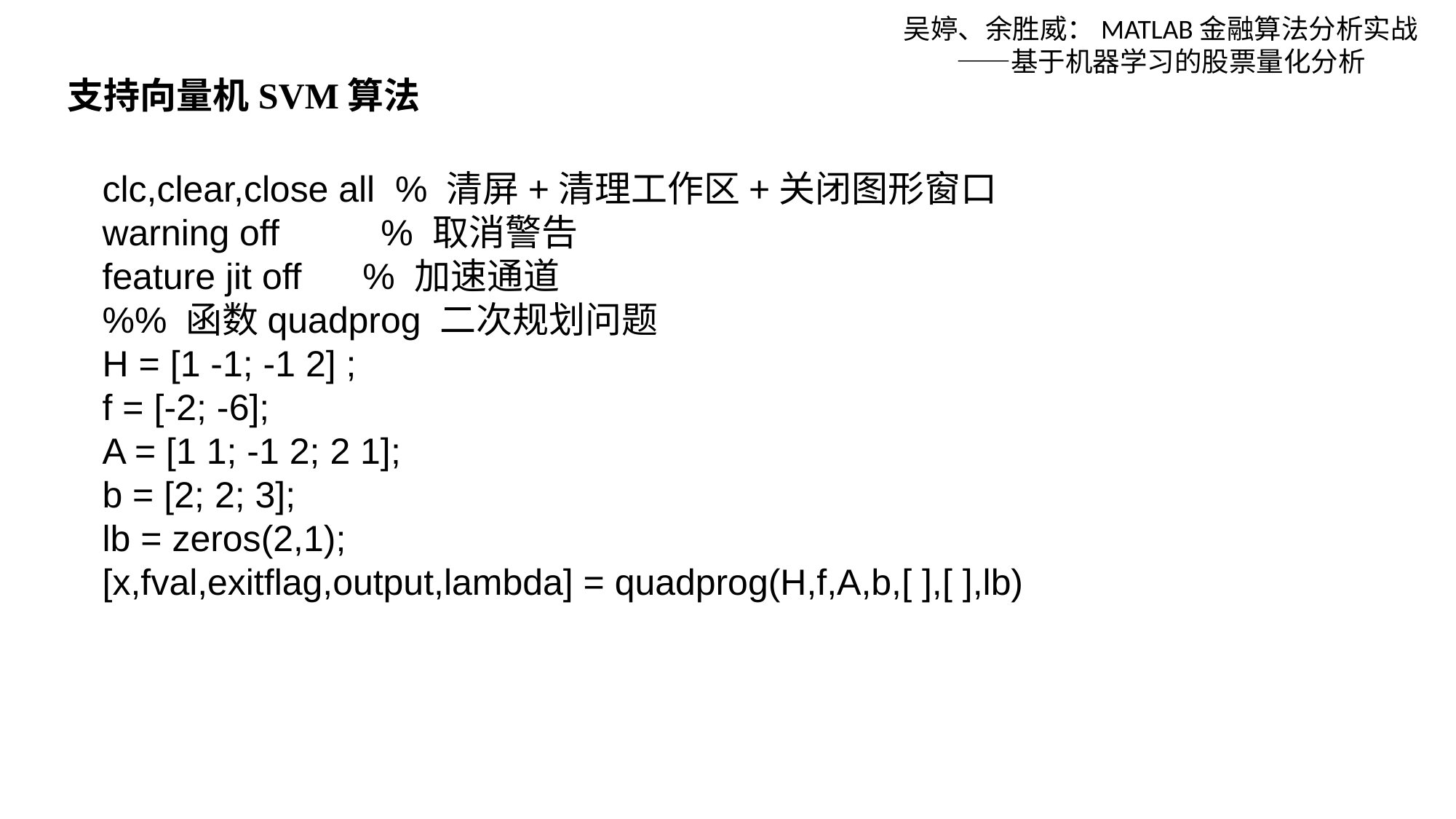

吴婷、余胜威：MATLAB金融算法分析实战——基于机器学习的股票量化分析
支持向量机SVM算法
clc,clear,close all  % 清屏+清理工作区+关闭图形窗口
warning off          % 取消警告
feature jit off      % 加速通道
%% 函数quadprog 二次规划问题
H = [1 -1; -1 2] ;
f = [-2; -6];
A = [1 1; -1 2; 2 1];
b = [2; 2; 3];
lb = zeros(2,1);
[x,fval,exitflag,output,lambda] = quadprog(H,f,A,b,[ ],[ ],lb)